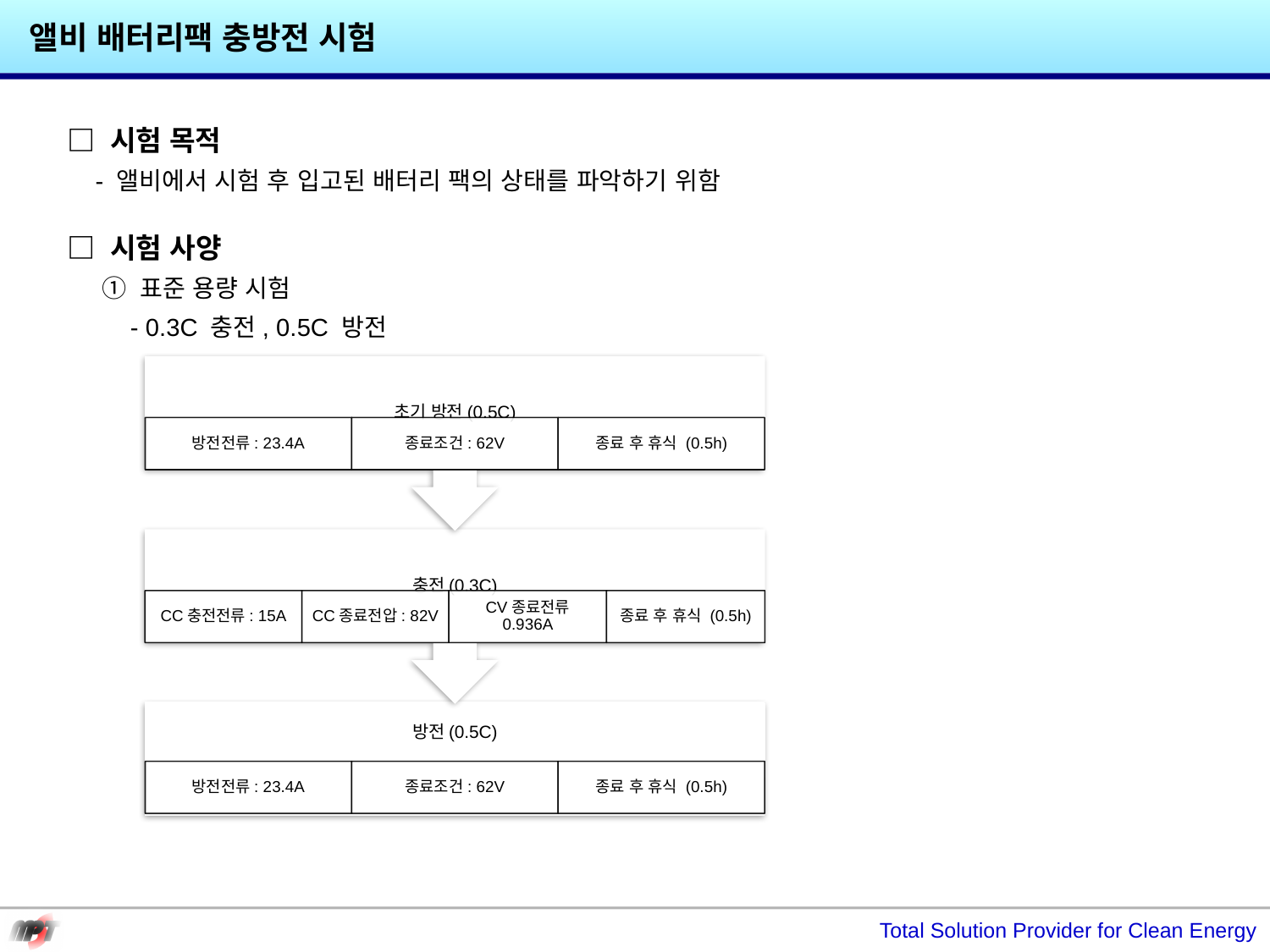

앨비 배터리팩 충방전 시험
□ 시험 목적
    - 앨비에서 시험 후 입고된 배터리 팩의 상태를 파악하기 위함
□ 시험 사양
     ① 표준 용량 시험
         - 0.3C 충전, 0.5C 방전
방전(0.5C)
방전전류: 23.4A
종료조건: 62V
종료 후 휴식 (0.5h)
충전(0.3C)
CC충전전류: 15A
CC종료전압: 82V
CV종료전류 0.936A
종료 후 휴식 (0.5h)
초기 방전(0.5C)
방전전류: 23.4A
종료조건: 62V
종료 후 휴식 (0.5h)